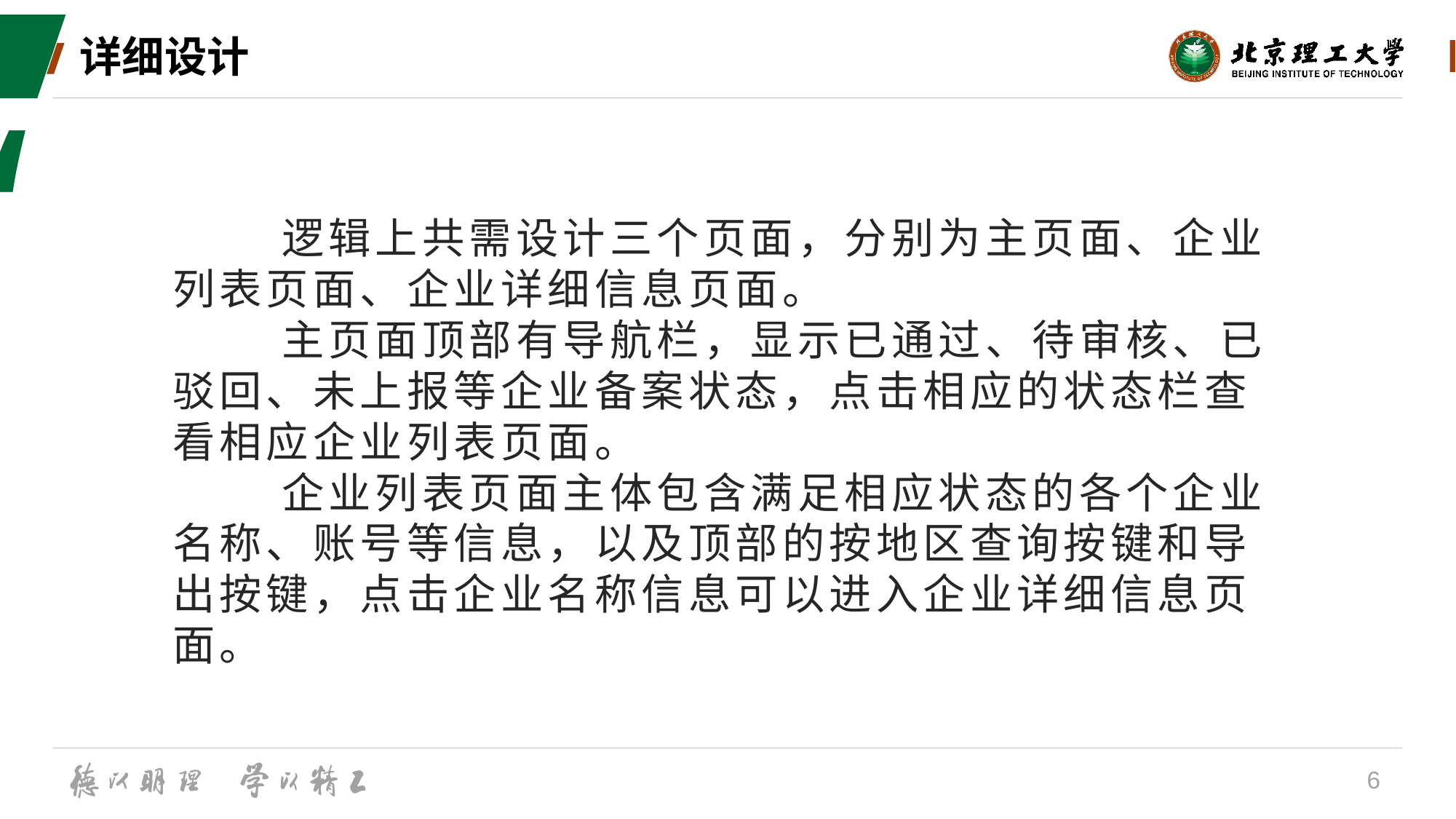

# 详细设计
“

	逻辑上共需设计三个页面，分别为主页面、企业列表页面、企业详细信息页面。
	主页面顶部有导航栏，显示已通过、待审核、已驳回、未上报等企业备案状态，点击相应的状态栏查看相应企业列表页面。
	企业列表页面主体包含满足相应状态的各个企业名称、账号等信息，以及顶部的按地区查询按键和导出按键，点击企业名称信息可以进入企业详细信息页面。